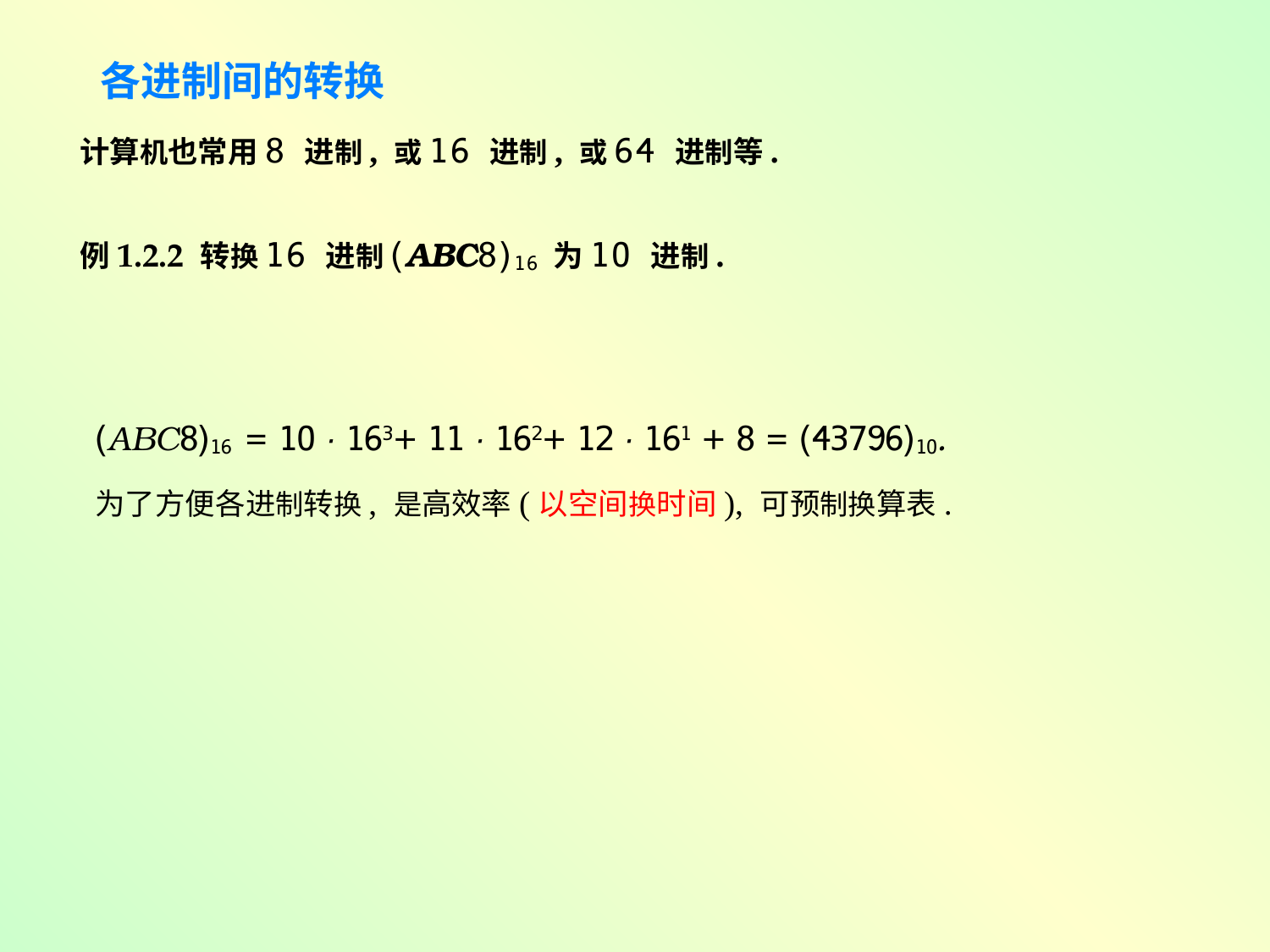

# 各进制间的转换
计算机也常用8 进制, 或16 进制, 或64 进制等.

例1.2.2 转换16 进制(ABC8)16 为10 进制.

(ABC8)16  = 10 · 163+ 11 · 162+ 12 · 161 + 8 = (43796)10.
为了方便各进制转换, 是高效率(以空间换时间), 可预制换算表.